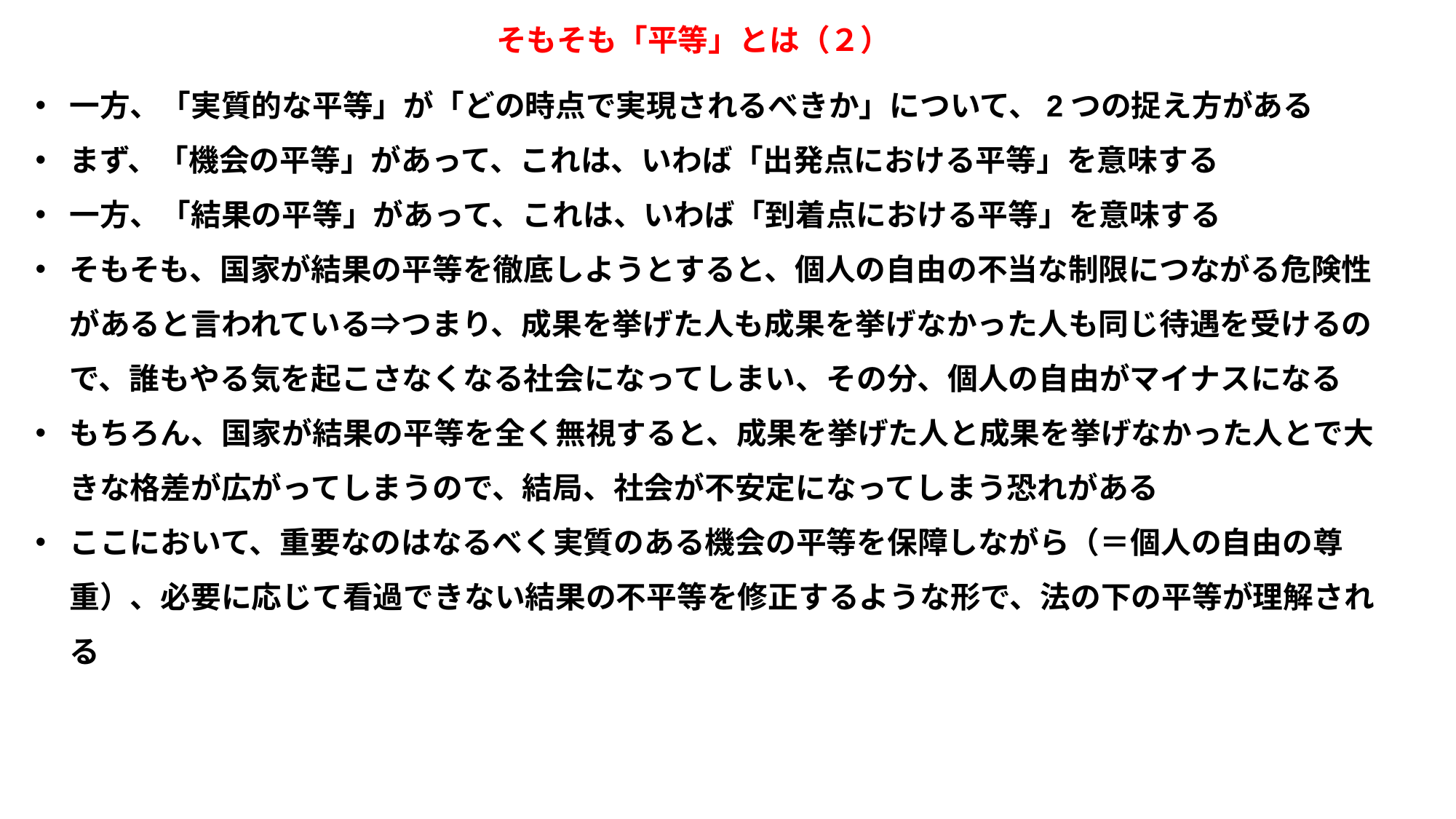

そもそも「平等」とは（２）
一方、「実質的な平等」が「どの時点で実現されるべきか」について、2つの捉え方がある
まず、「機会の平等」があって、これは、いわば「出発点における平等」を意味する
一方、「結果の平等」があって、これは、いわば「到着点における平等」を意味する
そもそも、国家が結果の平等を徹底しようとすると、個人の自由の不当な制限につながる危険性があると言われている⇒つまり、成果を挙げた人も成果を挙げなかった人も同じ待遇を受けるので、誰もやる気を起こさなくなる社会になってしまい、その分、個人の自由がマイナスになる
もちろん、国家が結果の平等を全く無視すると、成果を挙げた人と成果を挙げなかった人とで大きな格差が広がってしまうので、結局、社会が不安定になってしまう恐れがある
ここにおいて、重要なのはなるべく実質のある機会の平等を保障しながら（＝個人の自由の尊重）、必要に応じて看過できない結果の不平等を修正するような形で、法の下の平等が理解される